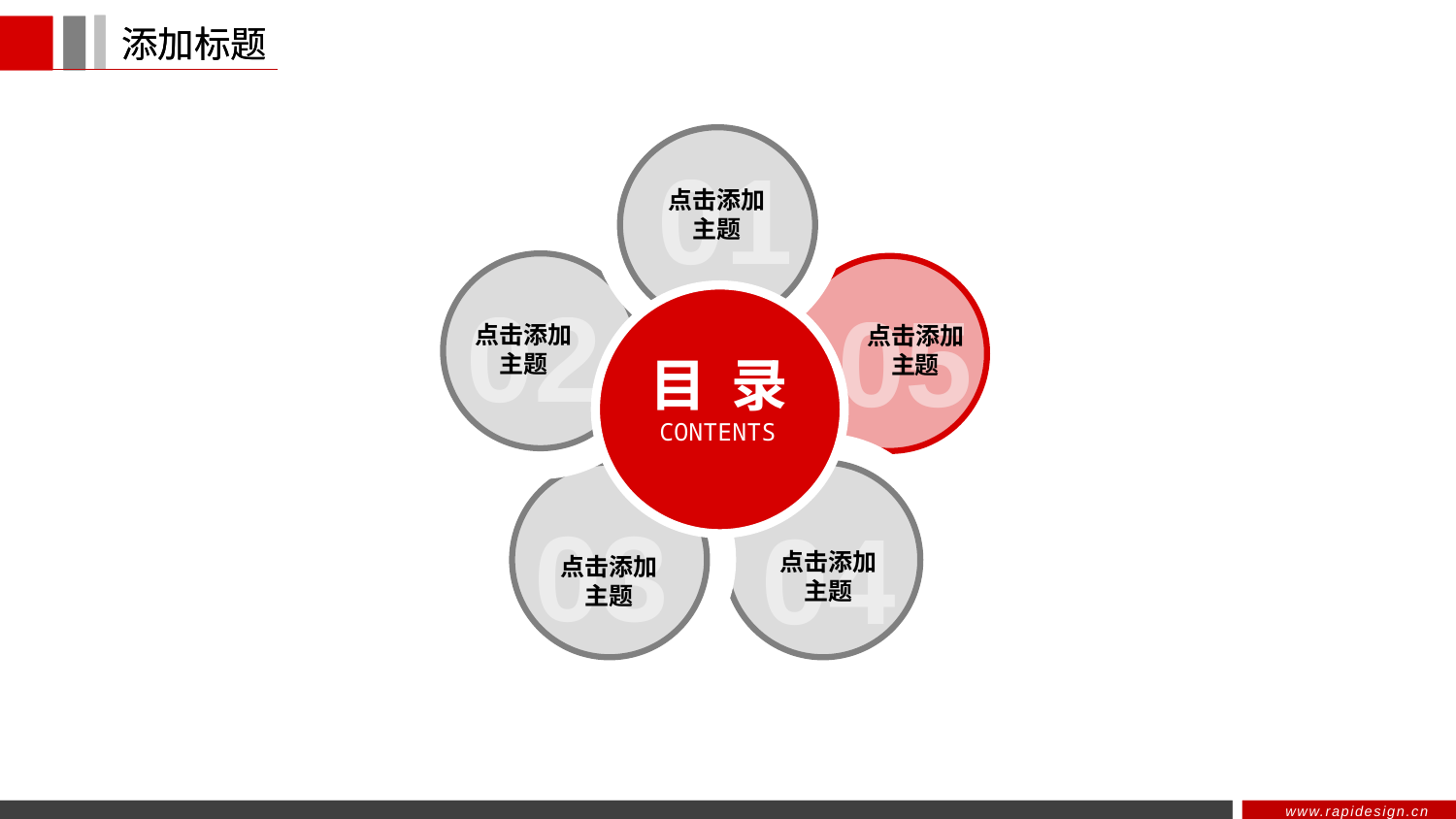

添加标题

01
点击添加
主题

02
点击添加
主题

05
点击添加
主题

目 录
CONTENTS

03
点击添加
主题

04
点击添加
主题
www.rapidesign.cn